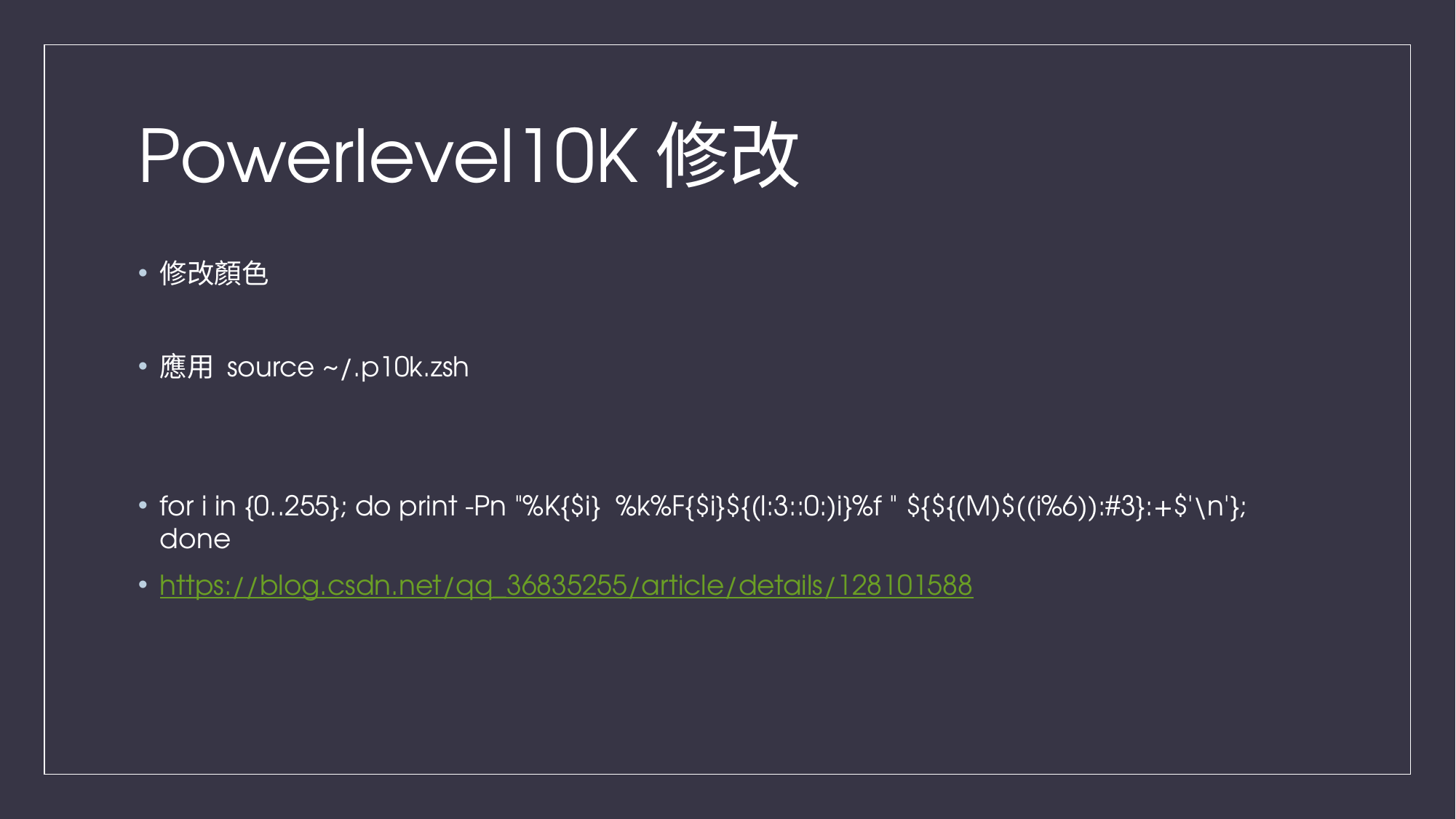

# Powerlevel10K修改
修改顏色

應用 source ~/.p10k.zsh

for i in {0..255}; do print -Pn "%K{$i}  %k%F{$i}${(l:3::0:)i}%f " ${${(M)$((i%6)):#3}:+$'\n'}; done
https://blog.csdn.net/qq_36835255/article/details/128101588